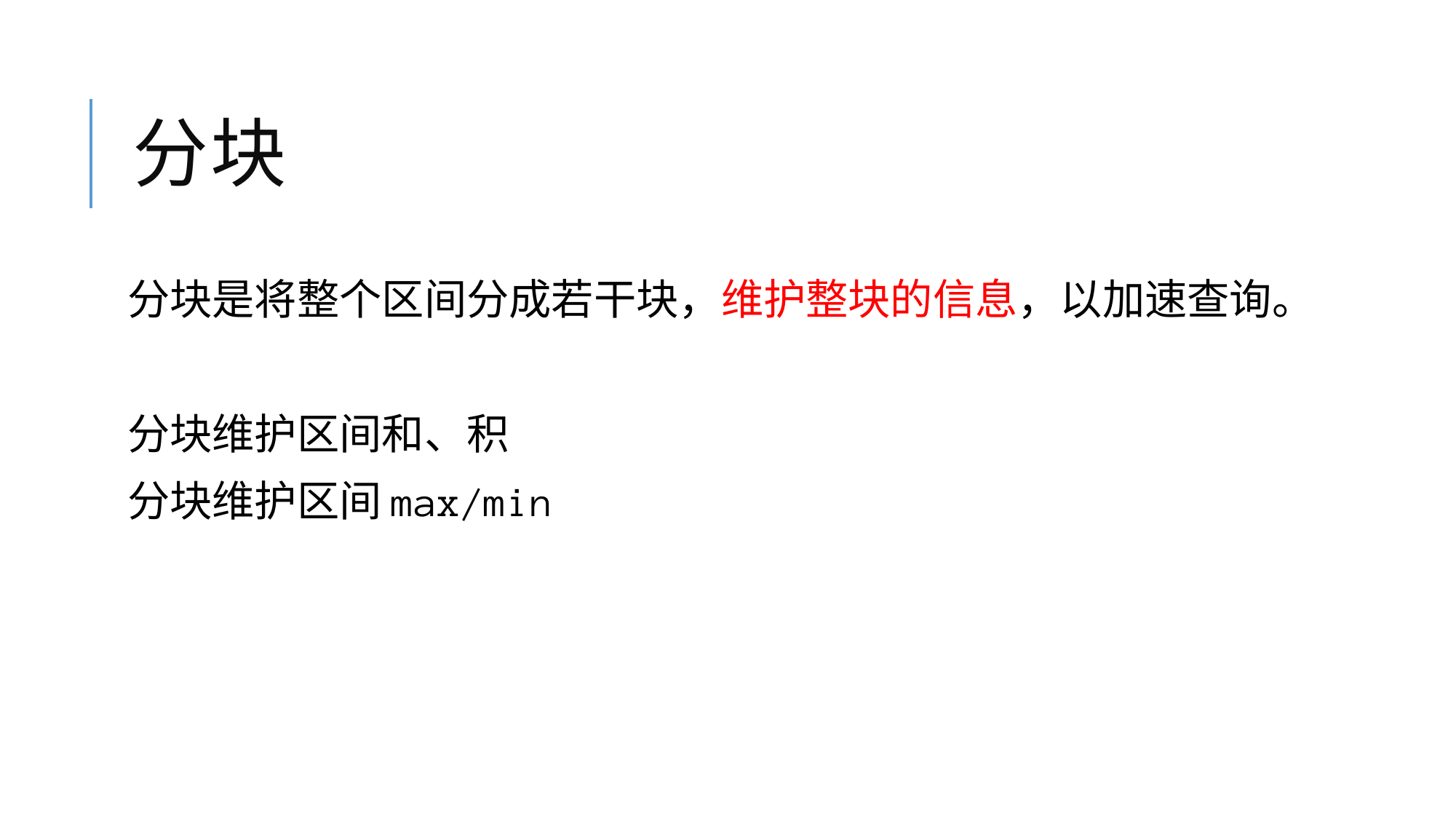

# 分块
分块是将整个区间分成若干块，维护整块的信息，以加速查询。

分块维护区间和、积
分块维护区间max/min